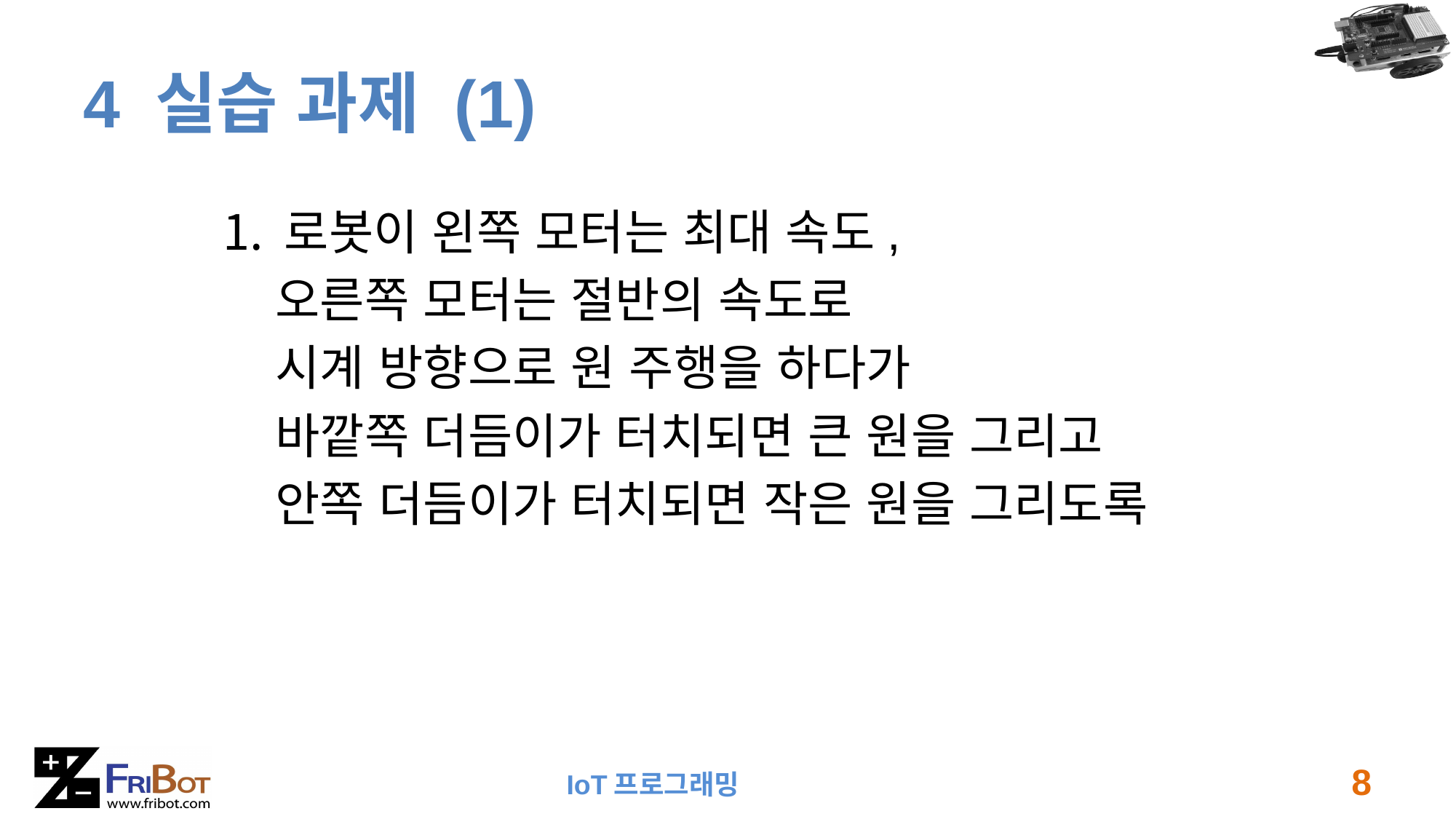

# 4 실습 과제 (1)
로봇이 왼쪽 모터는 최대 속도,
   오른쪽 모터는 절반의 속도로
   시계 방향으로 원 주행을 하다가
   바깥쪽 더듬이가 터치되면 큰 원을 그리고
   안쪽 더듬이가 터치되면 작은 원을 그리도록
8